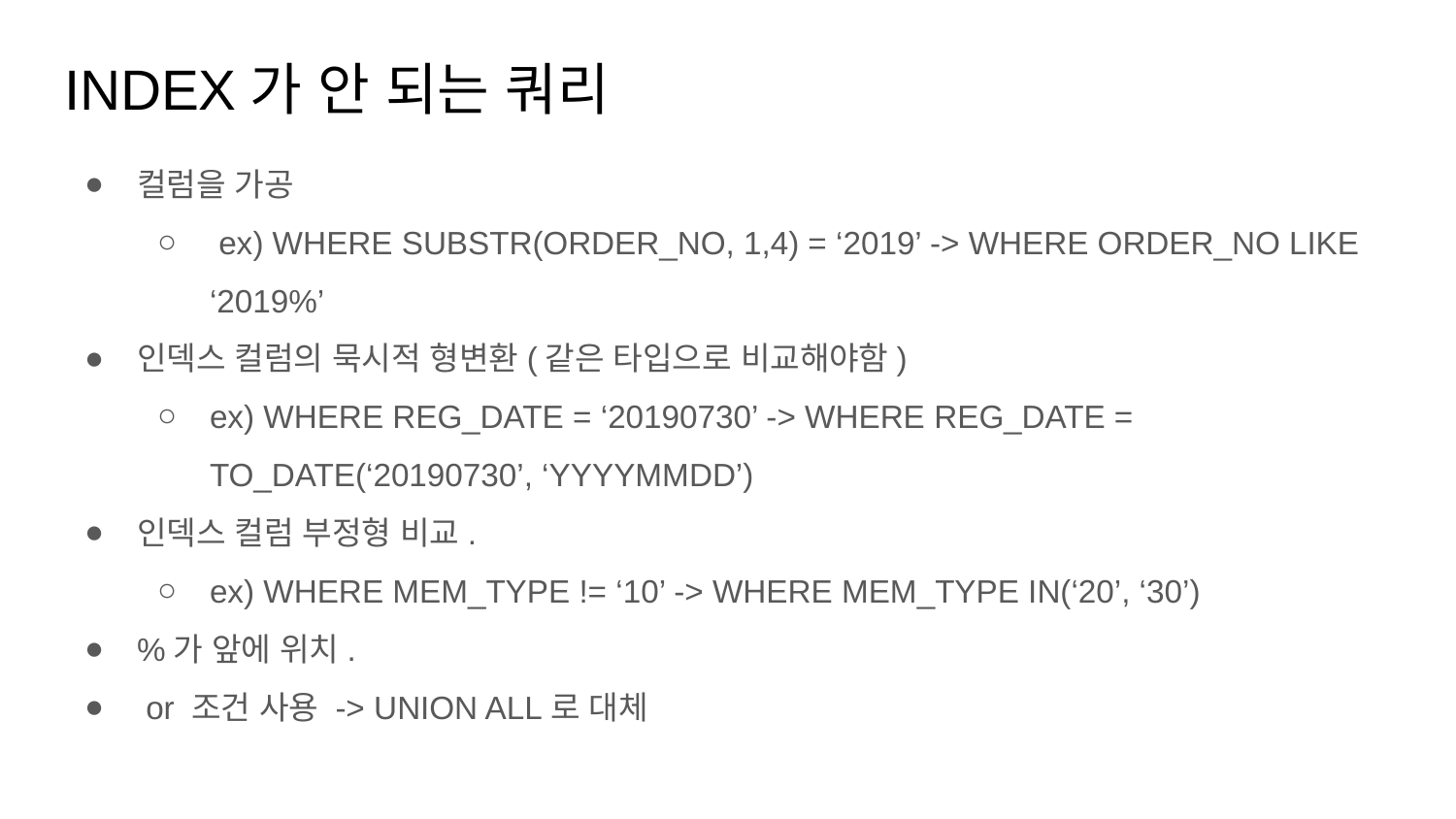

# INDEX가 안 되는 쿼리
컬럼을 가공
 ex) WHERE SUBSTR(ORDER_NO, 1,4) = ‘2019’ -> WHERE ORDER_NO LIKE ‘2019%’
인덱스 컬럼의 묵시적 형변환(같은 타입으로 비교해야함)
ex) WHERE REG_DATE = ‘20190730’ -> WHERE REG_DATE = TO_DATE(‘20190730’, ‘YYYYMMDD’)
인덱스 컬럼 부정형 비교.
ex) WHERE MEM_TYPE != ‘10’ -> WHERE MEM_TYPE IN(‘20’, ‘30’)
%가 앞에 위치.
 or 조건 사용 -> UNION ALL로 대체